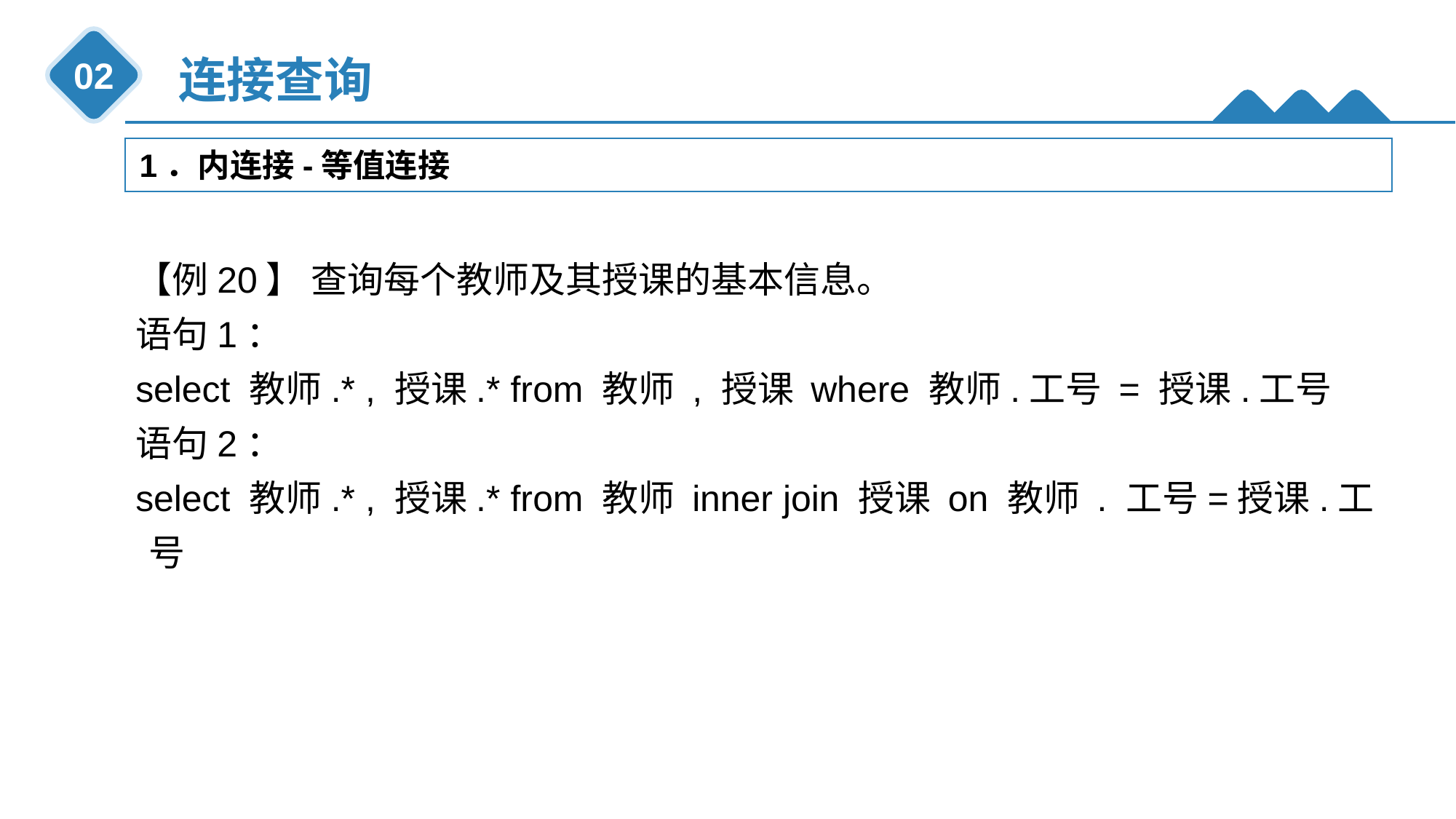

连接查询
02

1．内连接-等值连接
【例20】 查询每个教师及其授课的基本信息。
语句1：
select 教师.* , 授课.* from 教师 , 授课 where 教师.工号 = 授课.工号
语句2：
select 教师.* , 授课.* from 教师 inner join 授课 on 教师 . 工号=授课.工号